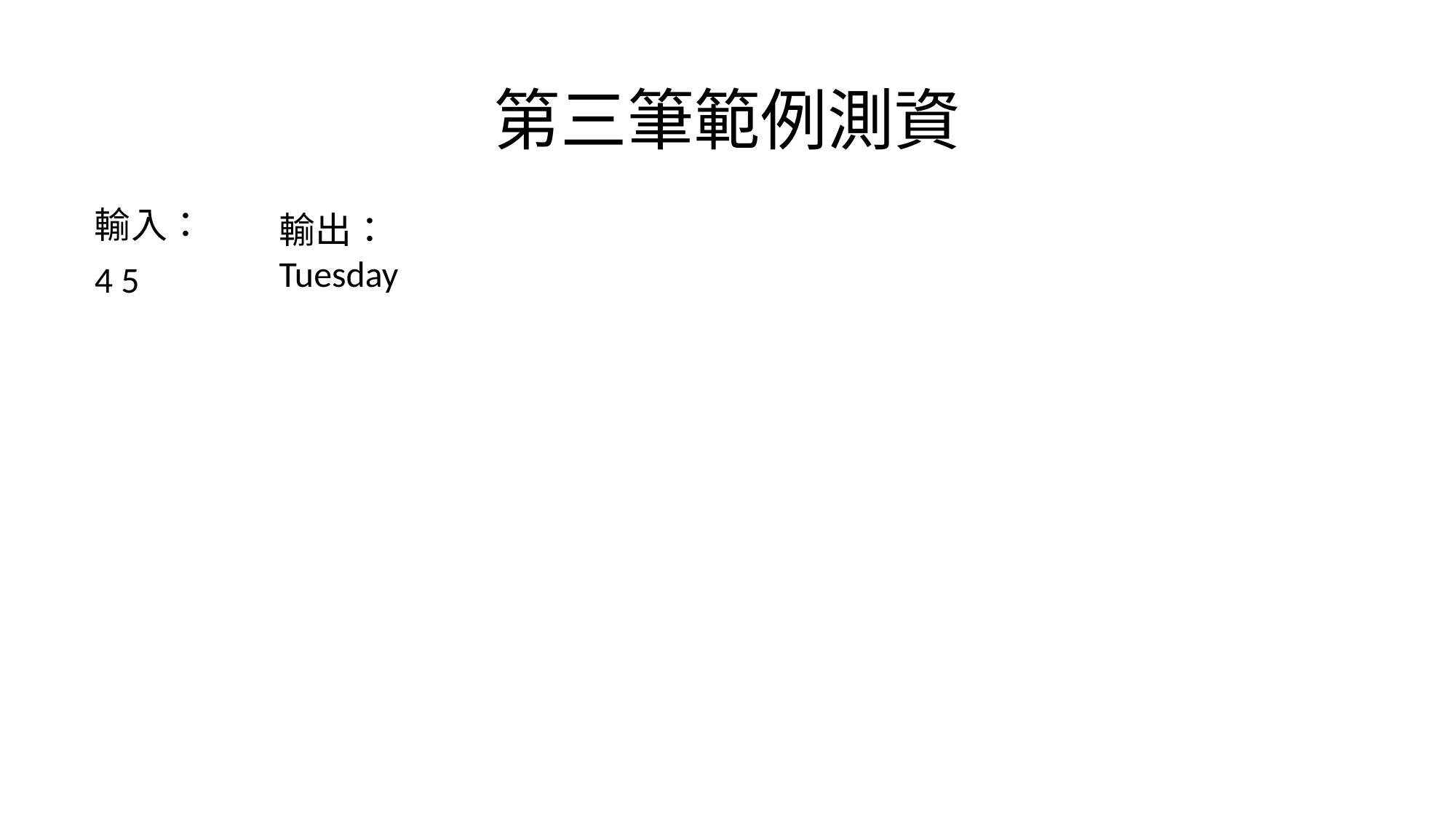

# 第三筆範例測資
輸入：
4 5

輸出：
Tuesday